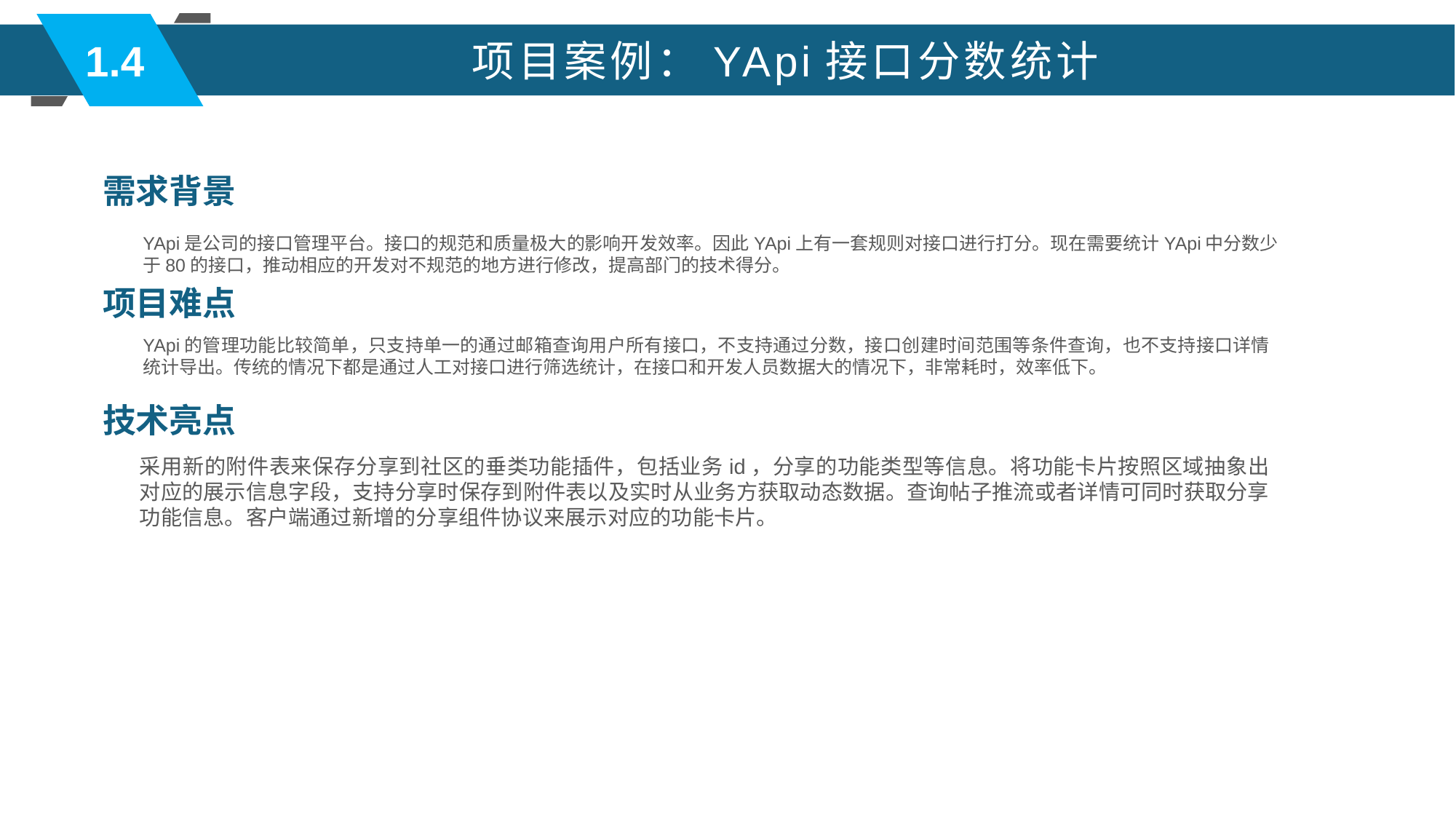

1.4
             项目案例：YApi接口分数统计

需求背景

YApi是公司的接口管理平台。接口的规范和质量极大的影响开发效率。因此YApi上有一套规则对接口进行打分。现在需要统计YApi中分数少于80的接口，推动相应的开发对不规范的地方进行修改，提高部门的技术得分。
项目难点
YApi的管理功能比较简单，只支持单一的通过邮箱查询用户所有接口，不支持通过分数，接口创建时间范围等条件查询，也不支持接口详情统计导出。传统的情况下都是通过人工对接口进行筛选统计，在接口和开发人员数据大的情况下，非常耗时，效率低下。
技术亮点
采用新的附件表来保存分享到社区的垂类功能插件，包括业务id，分享的功能类型等信息。将功能卡片按照区域抽象出对应的展示信息字段，支持分享时保存到附件表以及实时从业务方获取动态数据。查询帖子推流或者详情可同时获取分享功能信息。客户端通过新增的分享组件协议来展示对应的功能卡片。